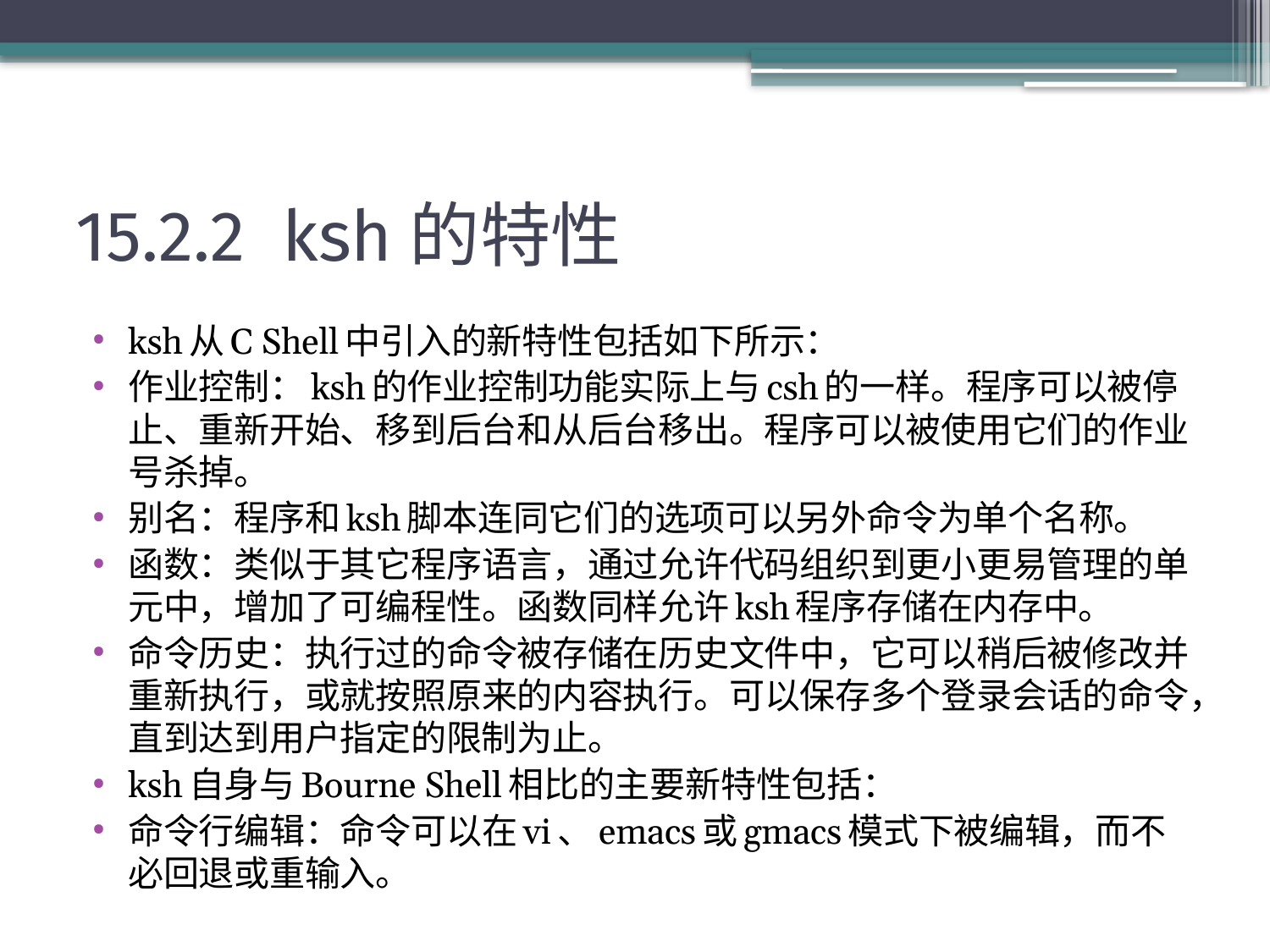

# 15.2.2  ksh的特性
ksh从C Shell中引入的新特性包括如下所示：
作业控制：ksh的作业控制功能实际上与csh的一样。程序可以被停止、重新开始、移到后台和从后台移出。程序可以被使用它们的作业号杀掉。
别名：程序和ksh脚本连同它们的选项可以另外命令为单个名称。
函数：类似于其它程序语言，通过允许代码组织到更小更易管理的单元中，增加了可编程性。函数同样允许ksh程序存储在内存中。
命令历史：执行过的命令被存储在历史文件中，它可以稍后被修改并重新执行，或就按照原来的内容执行。可以保存多个登录会话的命令，直到达到用户指定的限制为止。
ksh自身与Bourne Shell相比的主要新特性包括：
命令行编辑：命令可以在vi、emacs或gmacs模式下被编辑，而不必回退或重输入。